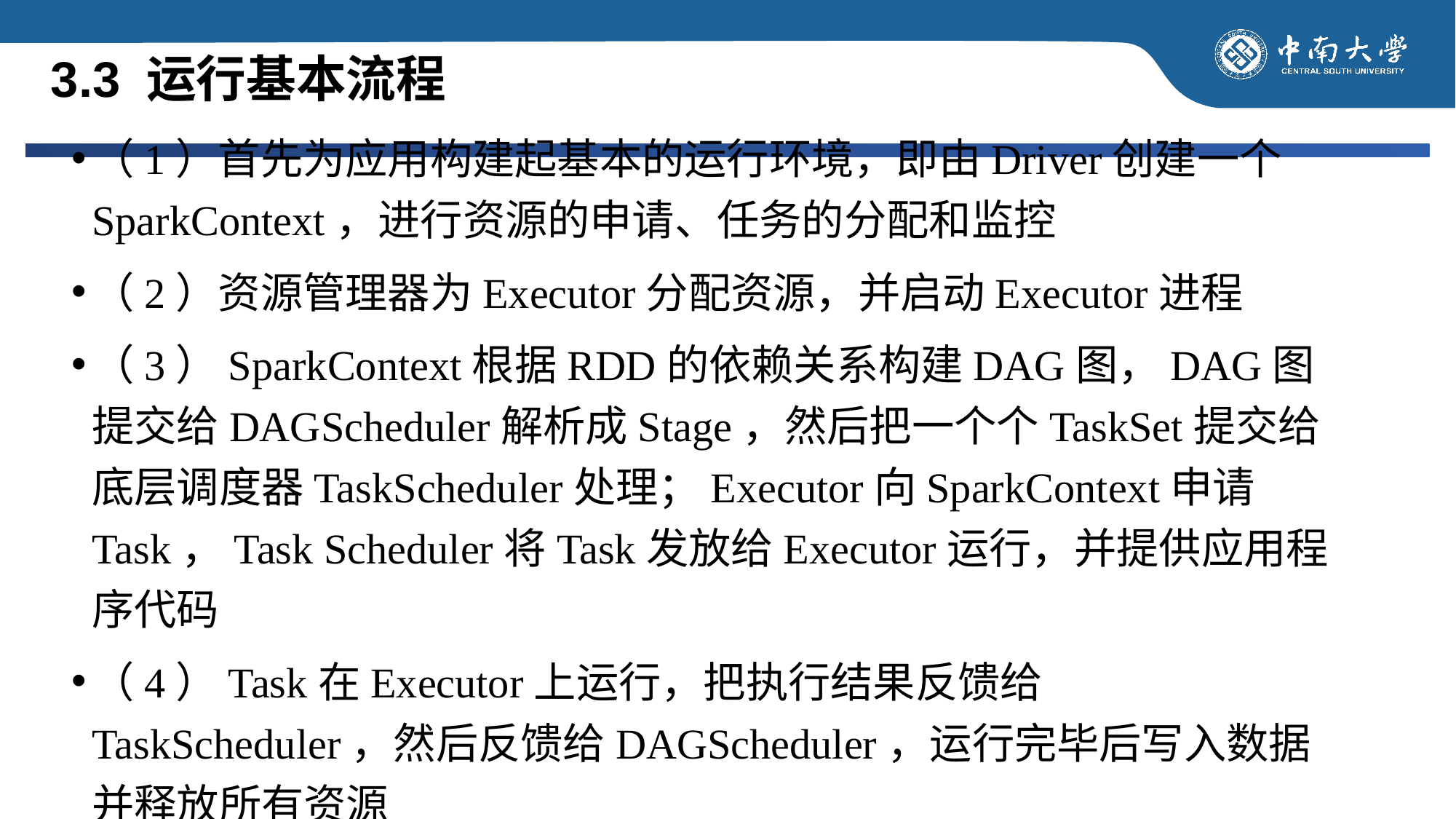

3.3 运行基本流程
# （1）首先为应用构建起基本的运行环境，即由Driver创建一个SparkContext，进行资源的申请、任务的分配和监控
（2）资源管理器为Executor分配资源，并启动Executor进程
（3）SparkContext根据RDD的依赖关系构建DAG图，DAG图提交给DAGScheduler解析成Stage，然后把一个个TaskSet提交给底层调度器TaskScheduler处理；Executor向SparkContext申请Task，Task Scheduler将Task发放给Executor运行，并提供应用程序代码
（4）Task在Executor上运行，把执行结果反馈给TaskScheduler，然后反馈给DAGScheduler，运行完毕后写入数据并释放所有资源